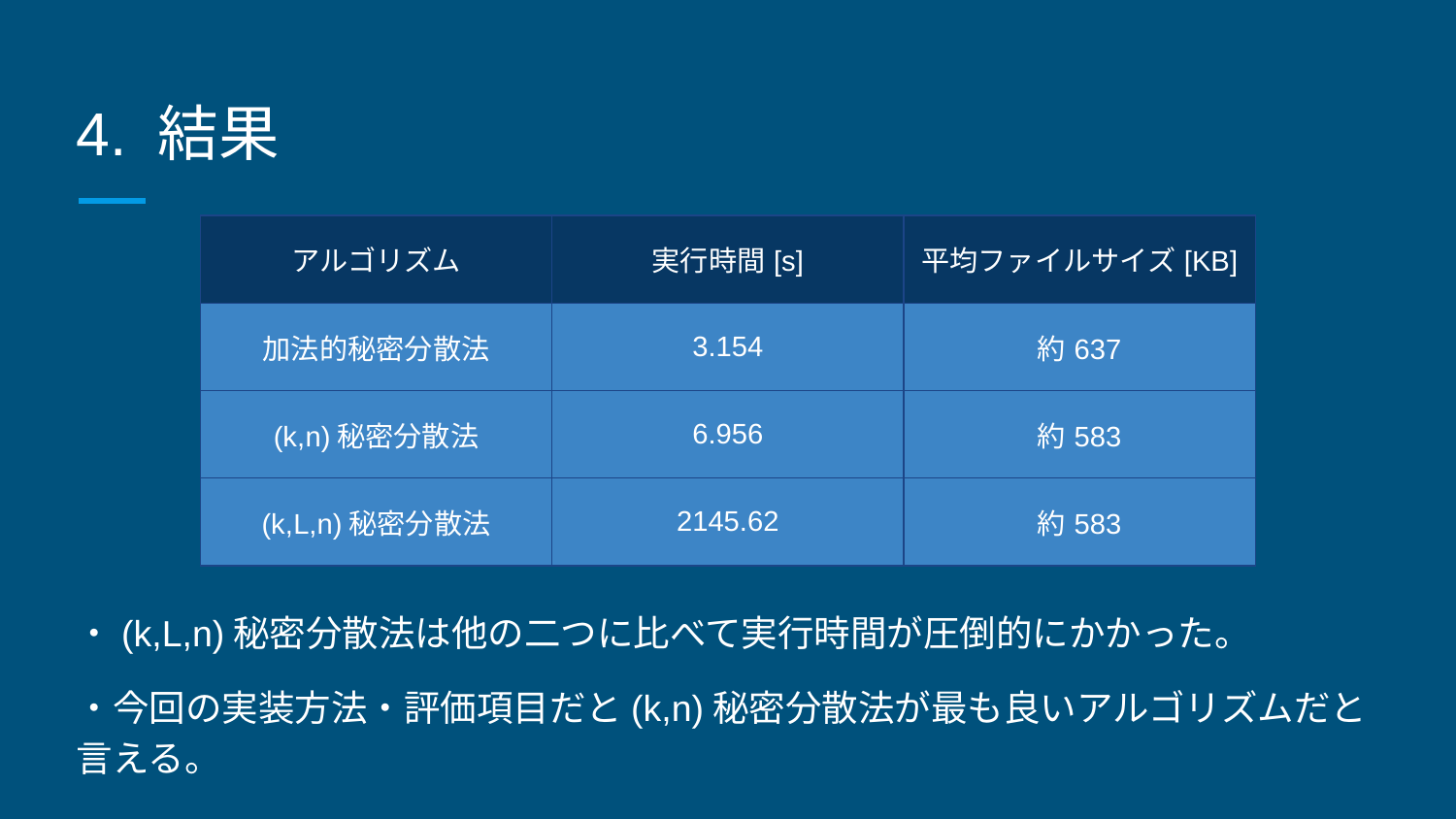

# 4. 結果
| アルゴリズム | 実行時間[s] | 平均ファイルサイズ[KB] |
| --- | --- | --- |
| 加法的秘密分散法 | 3.154 | 約637 |
| (k,n)秘密分散法 | 6.956 | 約583 |
| (k,L,n)秘密分散法 | 2145.62 | 約583 |
・(k,L,n)秘密分散法は他の二つに比べて実行時間が圧倒的にかかった。
・今回の実装方法・評価項目だと(k,n)秘密分散法が最も良いアルゴリズムだと言える。